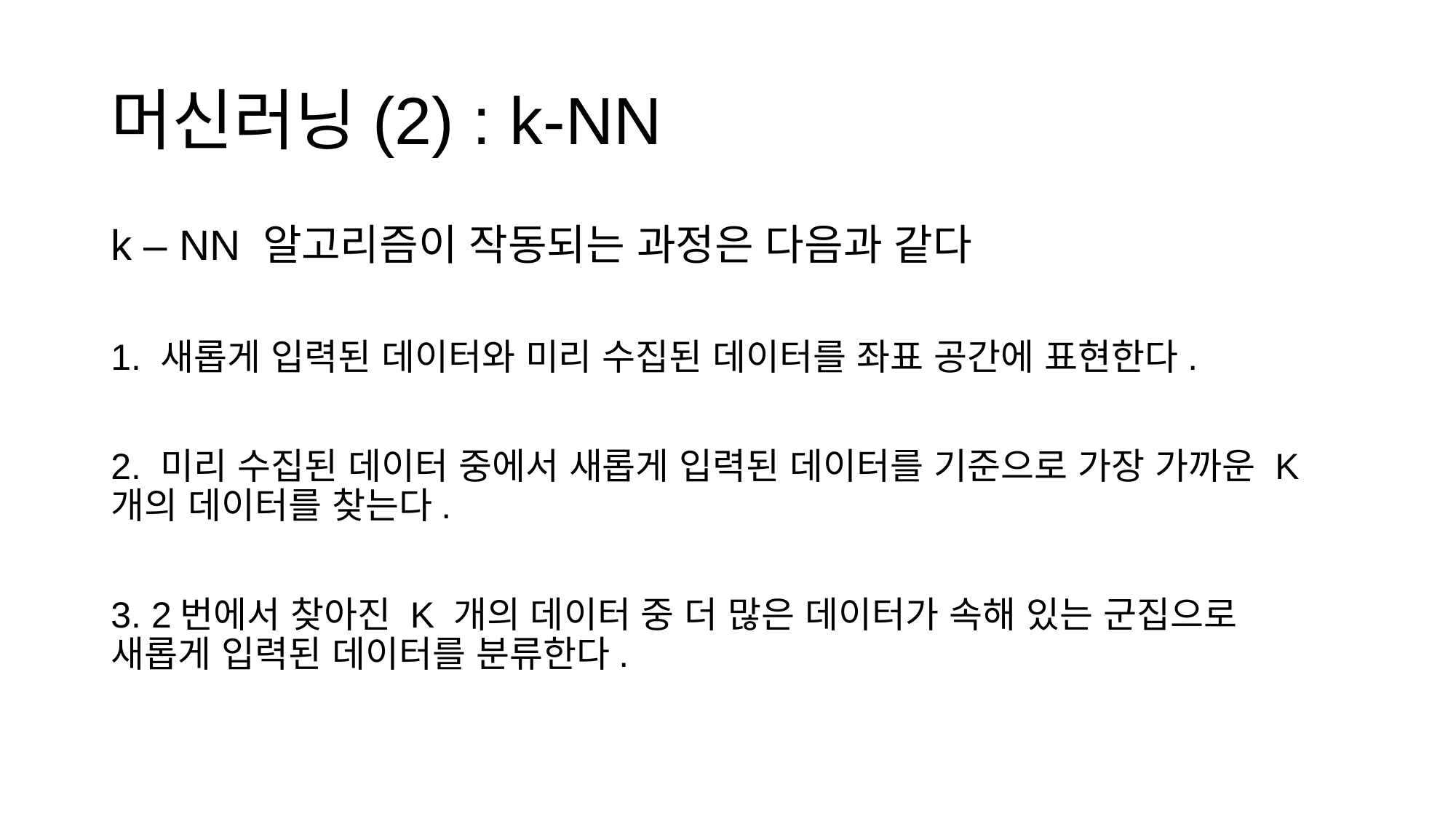

# 머신러닝(2) : k-NN
k – NN 알고리즘이 작동되는 과정은 다음과 같다

1. 새롭게 입력된 데이터와 미리 수집된 데이터를 좌표 공간에 표현한다.

2. 미리 수집된 데이터 중에서 새롭게 입력된 데이터를 기준으로 가장 가까운 K 개의 데이터를 찾는다.

3. 2번에서 찾아진 K 개의 데이터 중 더 많은 데이터가 속해 있는 군집으로 새롭게 입력된 데이터를 분류한다.